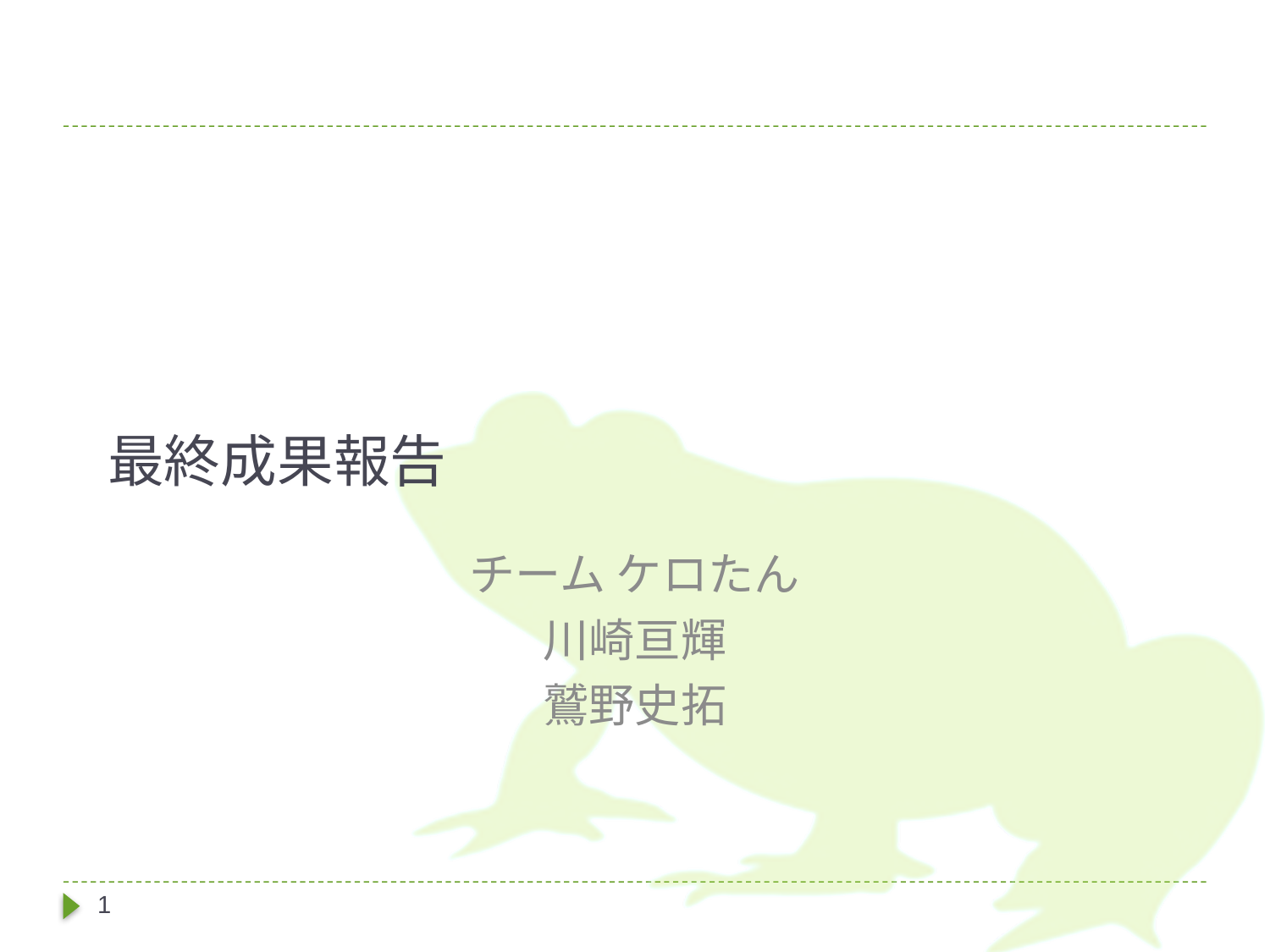

# 最終成果報告
チーム ケロたん
川崎亘輝
鷲野史拓
1